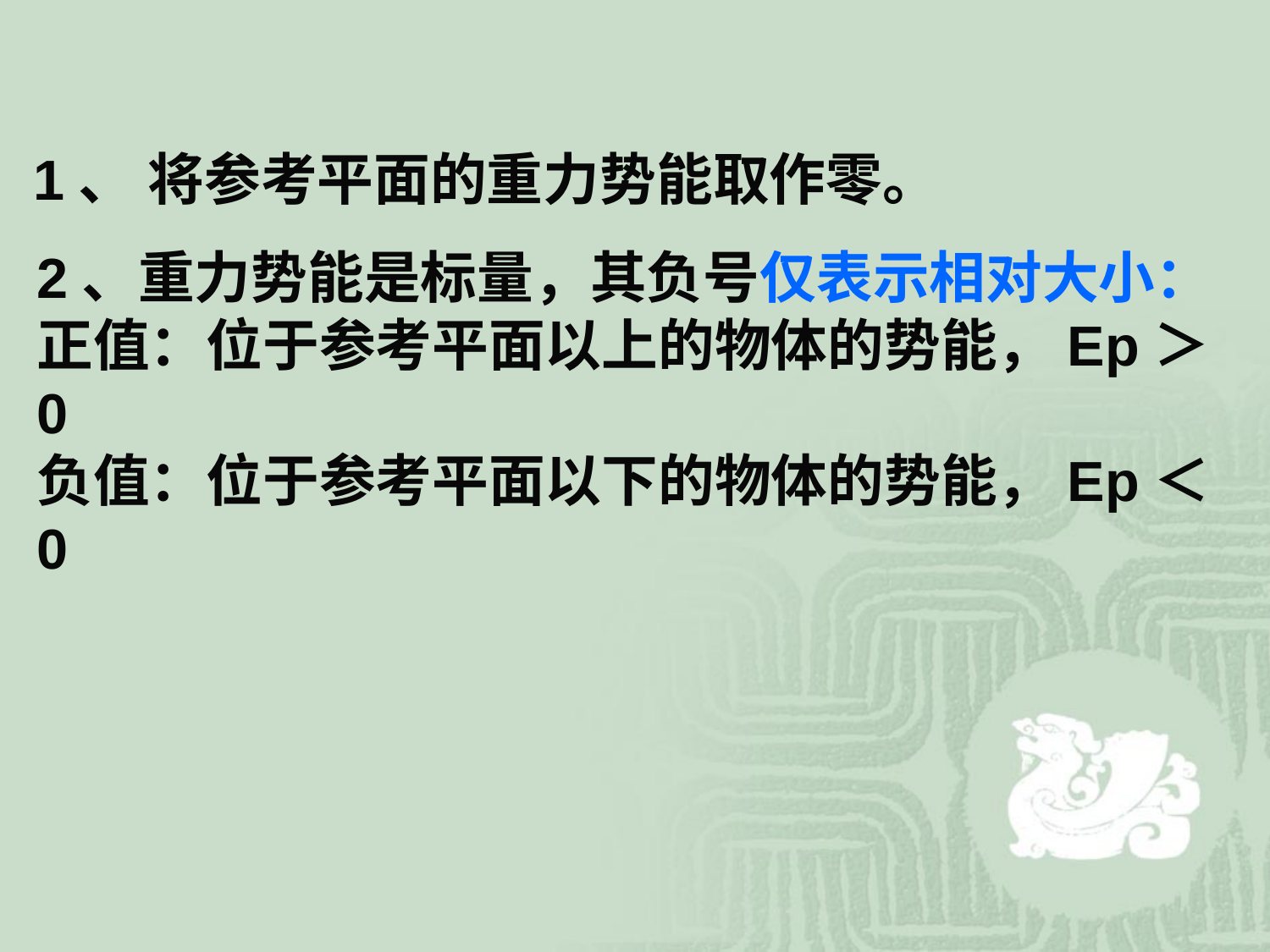

1、 将参考平面的重力势能取作零。
2、重力势能是标量，其负号仅表示相对大小：
正值：位于参考平面以上的物体的势能，Ep＞0
负值：位于参考平面以下的物体的势能，Ep＜0